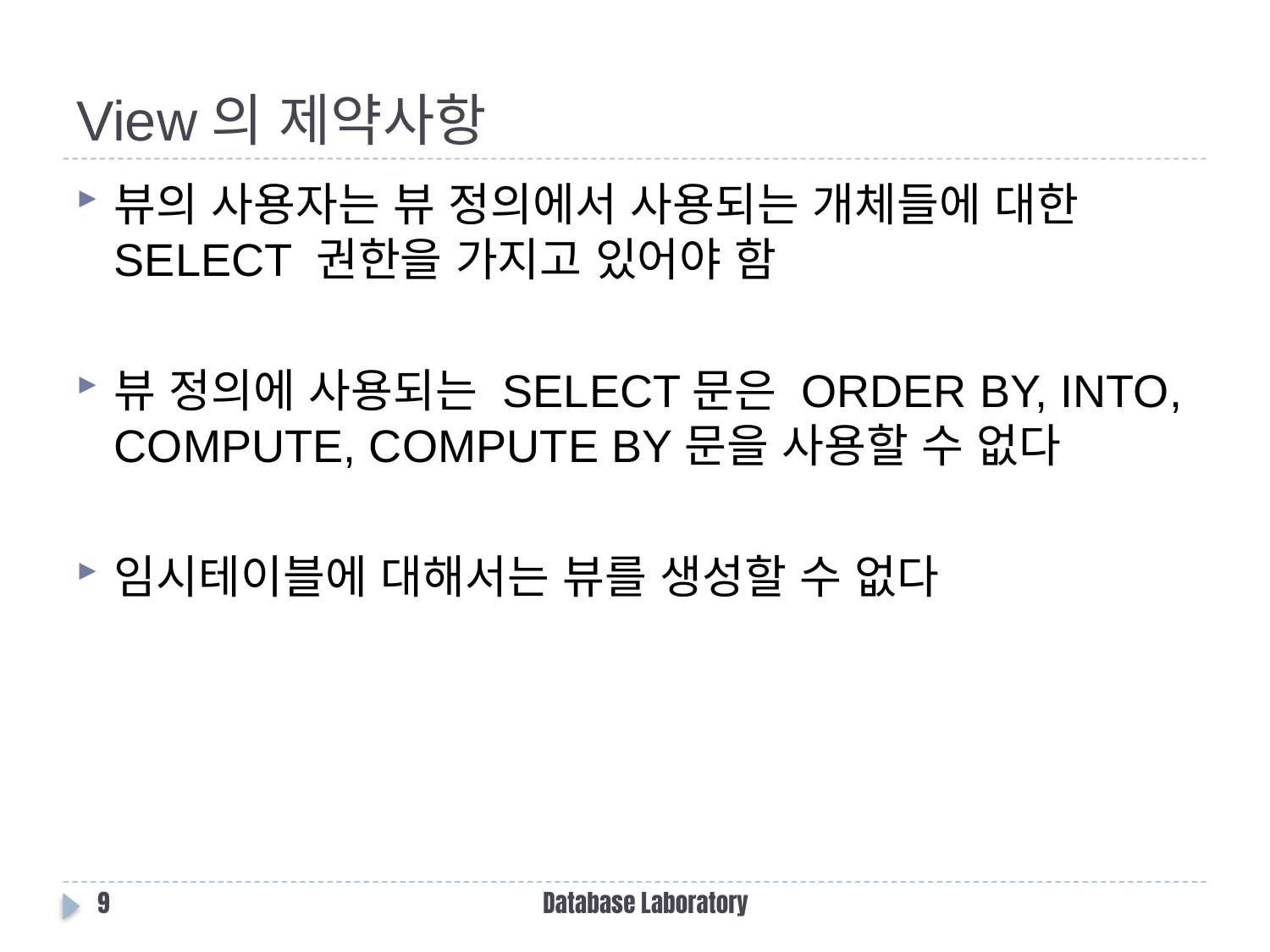

# View의 제약사항
뷰의 사용자는 뷰 정의에서 사용되는 개체들에 대한 SELECT 권한을 가지고 있어야 함

뷰 정의에 사용되는 SELECT문은 ORDER BY, INTO, COMPUTE, COMPUTE BY문을 사용할 수 없다

임시테이블에 대해서는 뷰를 생성할 수 없다

9
Database Laboratory